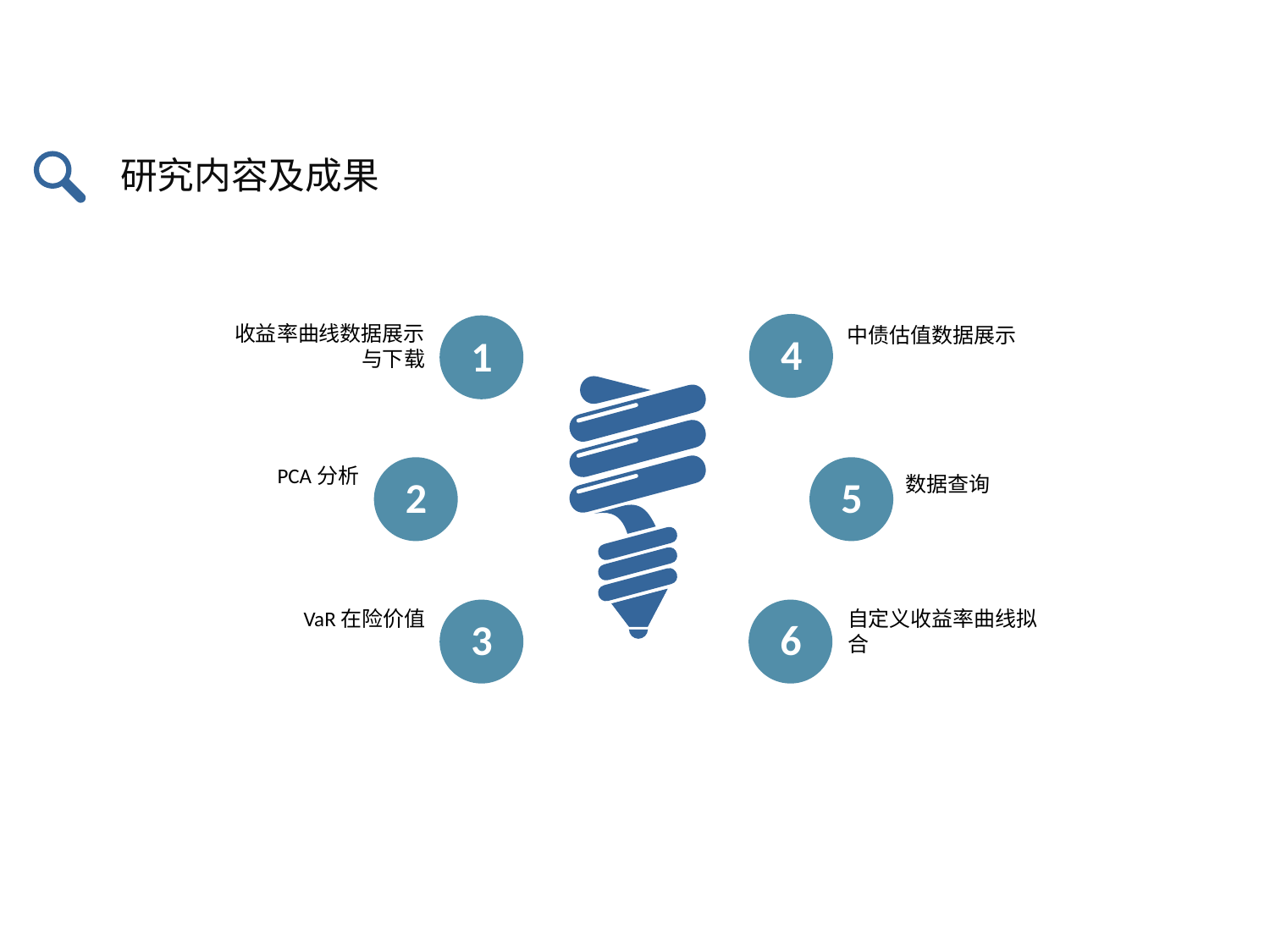

研究内容及成果

收益率曲线数据展示与下载

中债估值数据展示
4
1

PCA分析

2
5
数据查询
VaR在险价值
自定义收益率曲线拟合

3
6